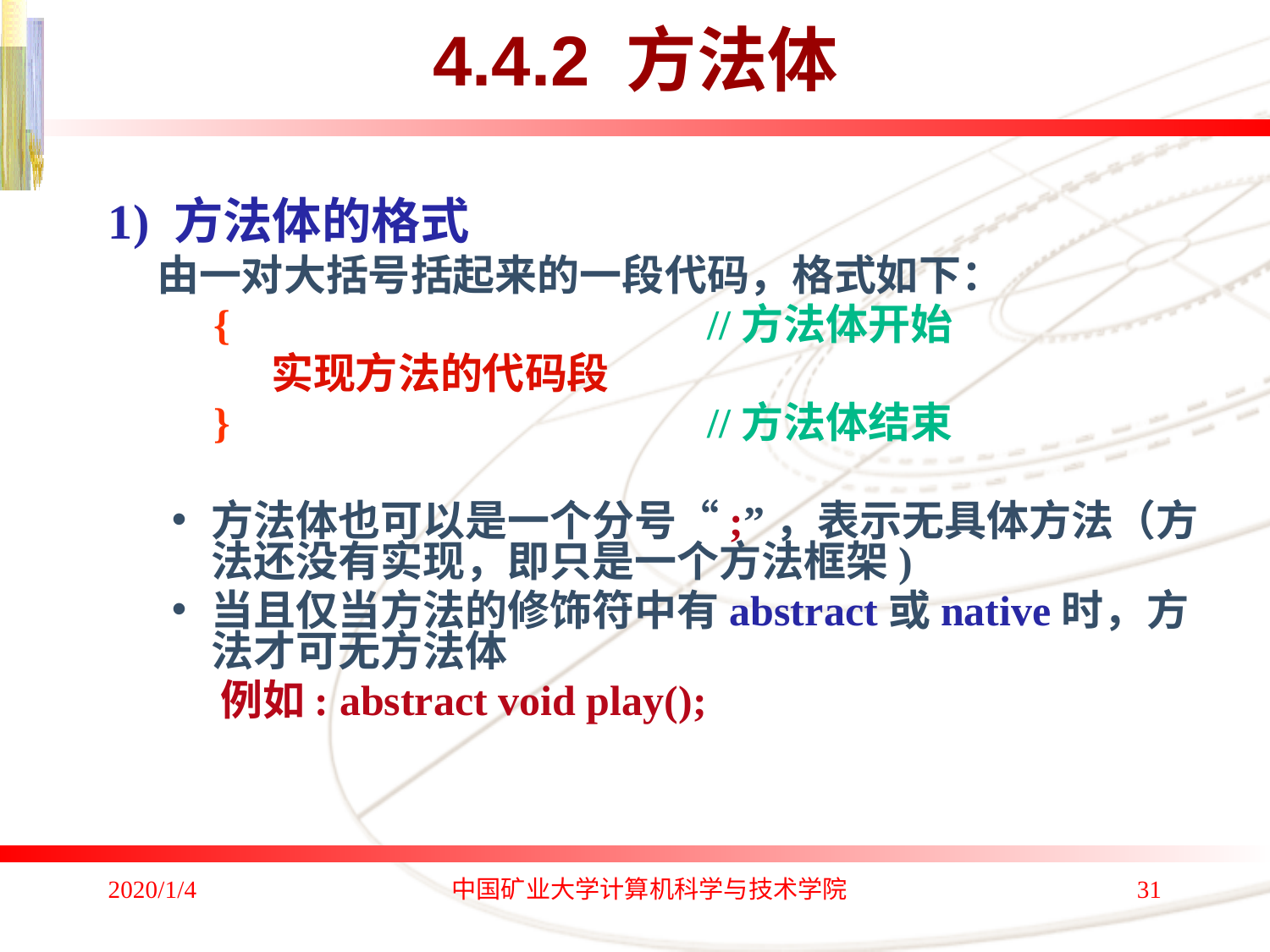

# 4.4.2 方法体
1) 方法体的格式
    由一对大括号括起来的一段代码，格式如下：
          {                                             //方法体开始
                实现方法的代码段
          }                                             //方法体结束

方法体也可以是一个分号“;”，表示无具体方法（方法还没有实现，即只是一个方法框架)
当且仅当方法的修饰符中有abstract或native时，方法才可无方法体
    例如: abstract void play();

2020/1/4
中国矿业大学计算机科学与技术学院
31